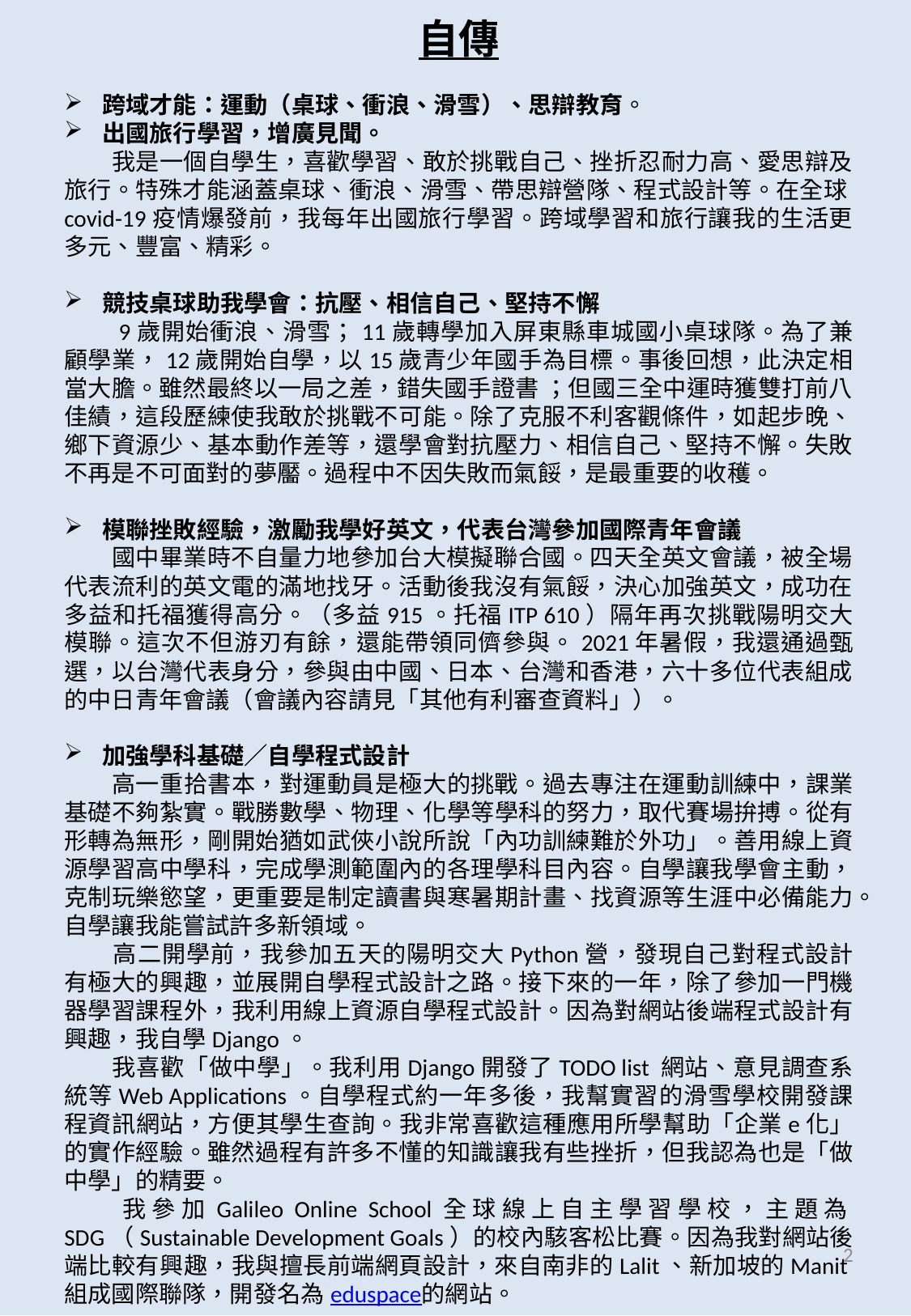

自傳

跨域才能：運動（桌球、衝浪、滑雪）、思辯教育。
出國旅行學習，增廣見聞。
　　我是一個自學生，喜歡學習、敢於挑戰自己、挫折忍耐力高、愛思辯及旅行。特殊才能涵蓋桌球、衝浪、滑雪、帶思辯營隊、程式設計等。在全球covid-19疫情爆發前，我每年出國旅行學習。跨域學習和旅行讓我的生活更多元、豐富、精彩。

競技桌球助我學會：抗壓、相信自己、堅持不懈
　　9歲開始衝浪、滑雪；11歲轉學加入屏東縣車城國小桌球隊。為了兼顧學業，12歲開始自學，以15歲青少年國手為目標。事後回想，此決定相當大膽。雖然最終以一局之差，錯失國手證書 ；但國三全中運時獲雙打前八佳績，這段歷練使我敢於挑戰不可能。除了克服不利客觀條件，如起步晚、鄉下資源少、基本動作差等，還學會對抗壓力、相信自己、堅持不懈。失敗不再是不可面對的夢靨。過程中不因失敗而氣餒，是最重要的收穫。

模聯挫敗經驗，激勵我學好英文，代表台灣參加國際青年會議
　　國中畢業時不自量力地參加台大模擬聯合國。四天全英文會議，被全場代表流利的英文電的滿地找牙。活動後我沒有氣餒，決心加強英文，成功在多益和托福獲得高分。（多益915。托福ITP 610）隔年再次挑戰陽明交大模聯。這次不但游刃有餘，還能帶領同儕參與。2021年暑假，我還通過甄選，以台灣代表身分，參與由中國、日本、台灣和香港，六十多位代表組成的中日青年會議（會議內容請見「其他有利審查資料」）。

加強學科基礎／自學程式設計
　　高一重拾書本，對運動員是極大的挑戰。過去專注在運動訓練中，課業基礎不夠紮實。戰勝數學、物理、化學等學科的努力，取代賽場拚搏。從有形轉為無形，剛開始猶如武俠小說所說「內功訓練難於外功」。善用線上資源學習高中學科，完成學測範圍內的各理學科目內容。自學讓我學會主動，克制玩樂慾望，更重要是制定讀書與寒暑期計畫、找資源等生涯中必備能力。自學讓我能嘗試許多新領域。
　　高二開學前，我參加五天的陽明交大Python營，發現自己對程式設計有極大的興趣，並展開自學程式設計之路。接下來的一年，除了參加一門機器學習課程外，我利用線上資源自學程式設計。因為對網站後端程式設計有興趣，我自學Django。
　　我喜歡「做中學」。我利用Django開發了TODO list 網站、意見調查系統等Web Applications。自學程式約一年多後，我幫實習的滑雪學校開發課程資訊網站，方便其學生查詢。我非常喜歡這種應用所學幫助「企業e化」的實作經驗。雖然過程有許多不懂的知識讓我有些挫折，但我認為也是「做中學」的精要。
　　我參加Galileo Online School全球線上自主學習學校，主題為SDG（Sustainable Development Goals）的校內駭客松比賽。因為我對網站後端比較有興趣，我與擅長前端網頁設計，來自南非的Lalit、新加坡的Manit組成國際聯隊，開發名為eduspace的網站。

2